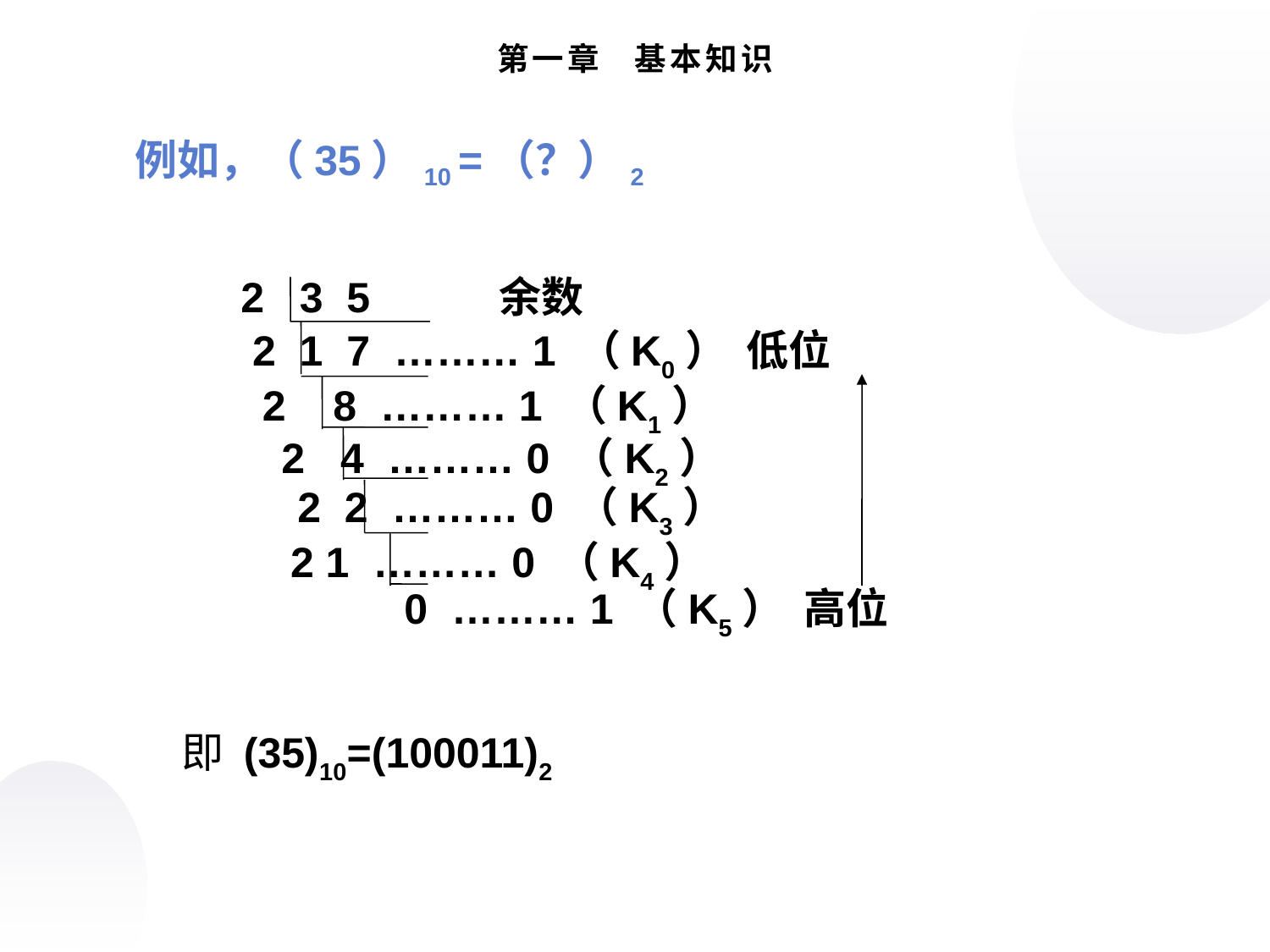

第一章   基本知识
    例如，（35）10 =（？）2
 2   3  5          余数

  2  1  7  ……… 1 （K0）  低位

   2    8  ……… 1 （K1）

   2   4  ……… 0 （K2）

    2  2  ……… 0 （K3）

       2 1  ……… 0 （K4）

0  ……… 1 （K5）  高位

即 (35)10=(100011)2

8